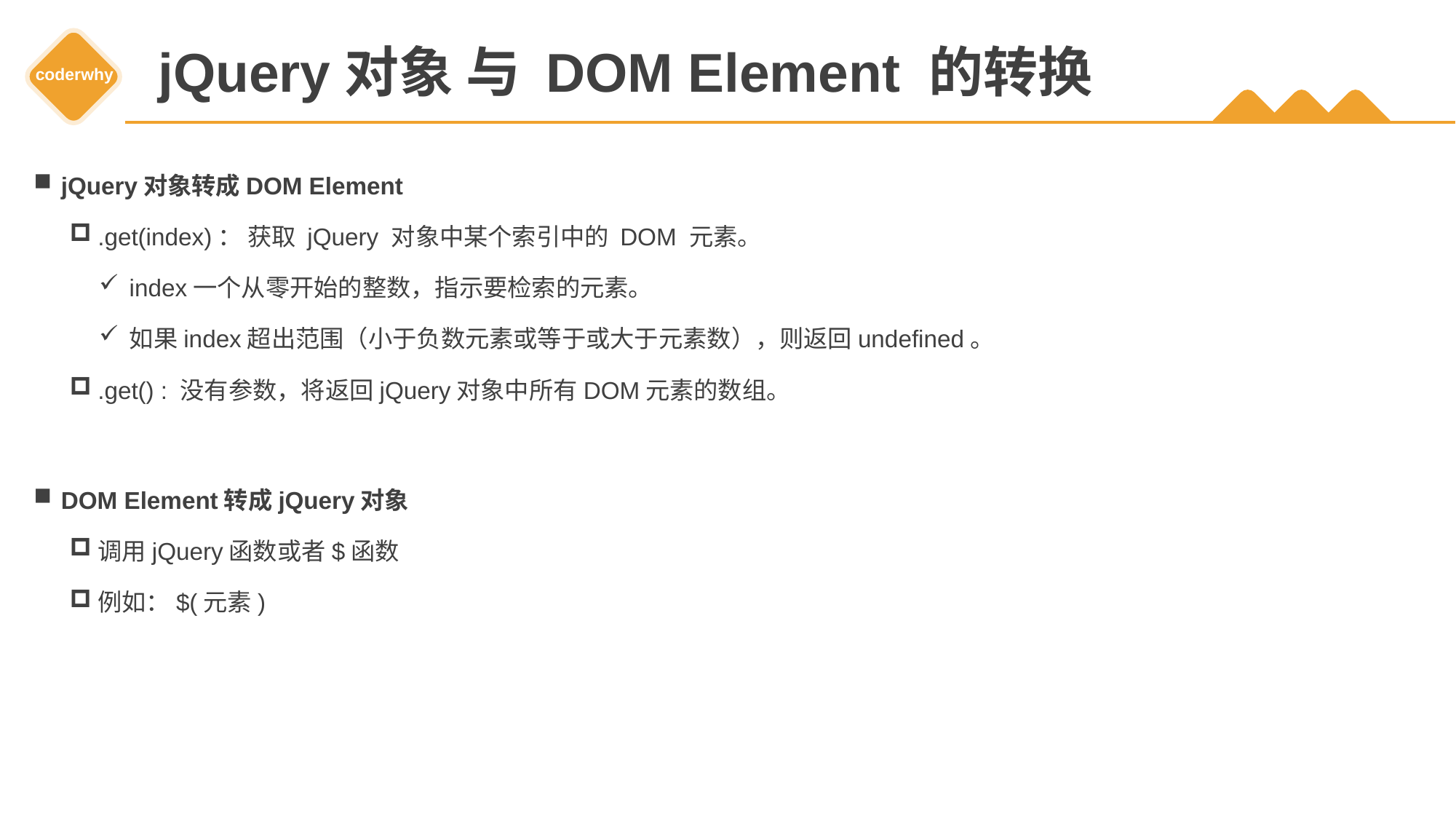

# jQuery对象 与 DOM Element 的转换
jQuery对象转成DOM Element
.get(index)： 获取 jQuery 对象中某个索引中的 DOM 元素。
index一个从零开始的整数，指示要检索的元素。
如果index超出范围（小于负数元素或等于或大于元素数），则返回undefined。
.get() : 没有参数，将返回jQuery对象中所有DOM元素的数组。

DOM Element转成jQuery对象
调用jQuery函数或者$函数
例如：$(元素)